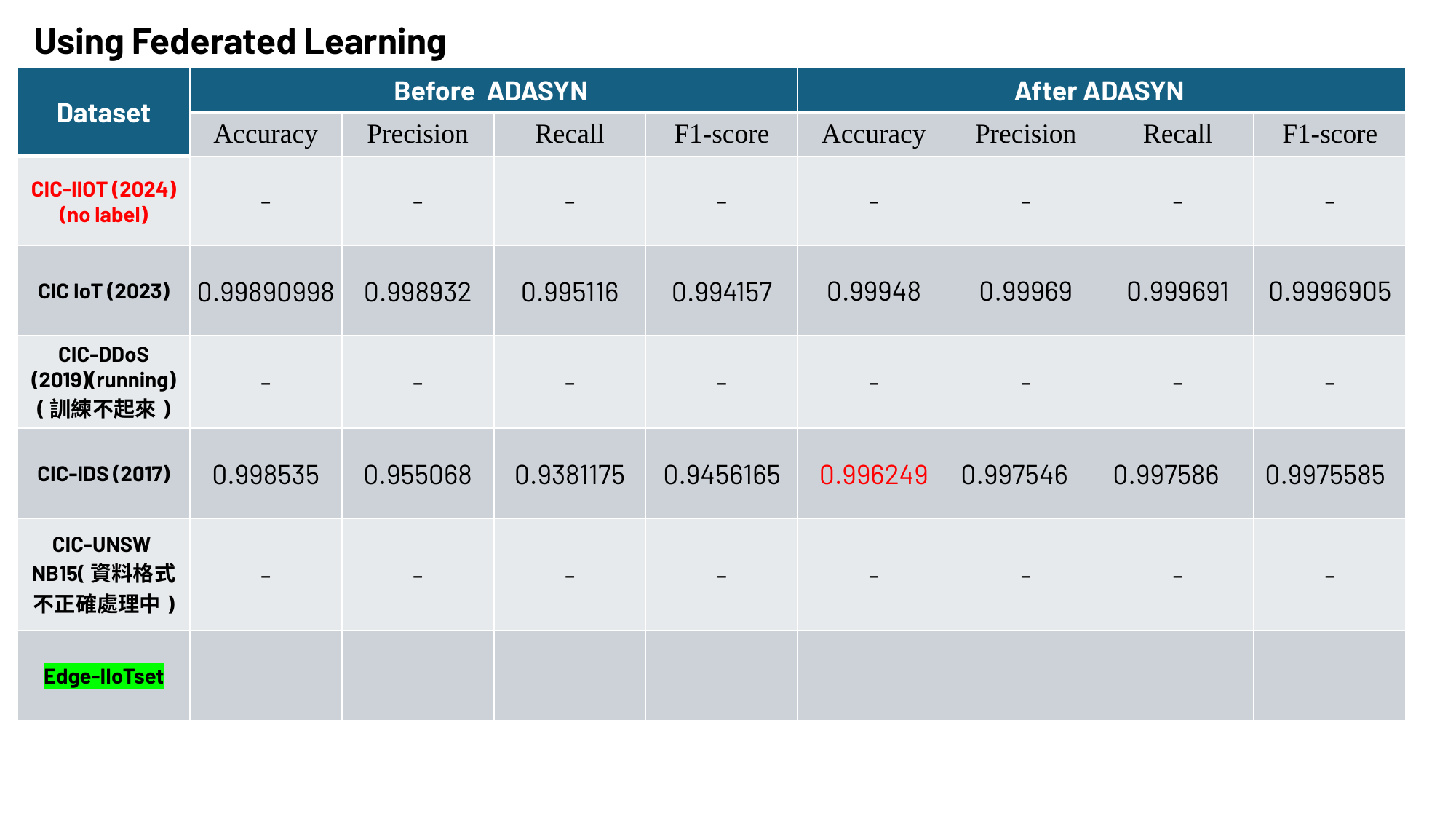

Using Federated Learning
| Dataset | Before ADASYN |  |  |  | After ADASYN |  |  |  |
| --- | --- | --- | --- | --- | --- | --- | --- | --- |
|  | Accuracy | Precision | Recall | F1-score | Accuracy | Precision | Recall | F1-score |
| CIC-IIOT (2024)(no label) | - | - | - | - | - | - | - | - |
| CIC IoT (2023) | 0.99890998 | 0.998932 | 0.995116 | 0.994157 | 0.99948 | 0.99969 | 0.999691 | 0.9996905 |
| CIC-DDoS (2019)(running) (訓練不起來) | - | - | - | - | - | - | - | - |
| CIC-IDS (2017) | 0.998535 | 0.955068 | 0.9381175 | 0.9456165 | 0.996249 | 0.997546 | 0.997586 | 0.9975585 |
| CIC-UNSW NB15(資料格式不正確處理中) | - | - | - | - | - | - | - | - |
| Edge-IIoTset |  |  |  |  |  |  |  |  |